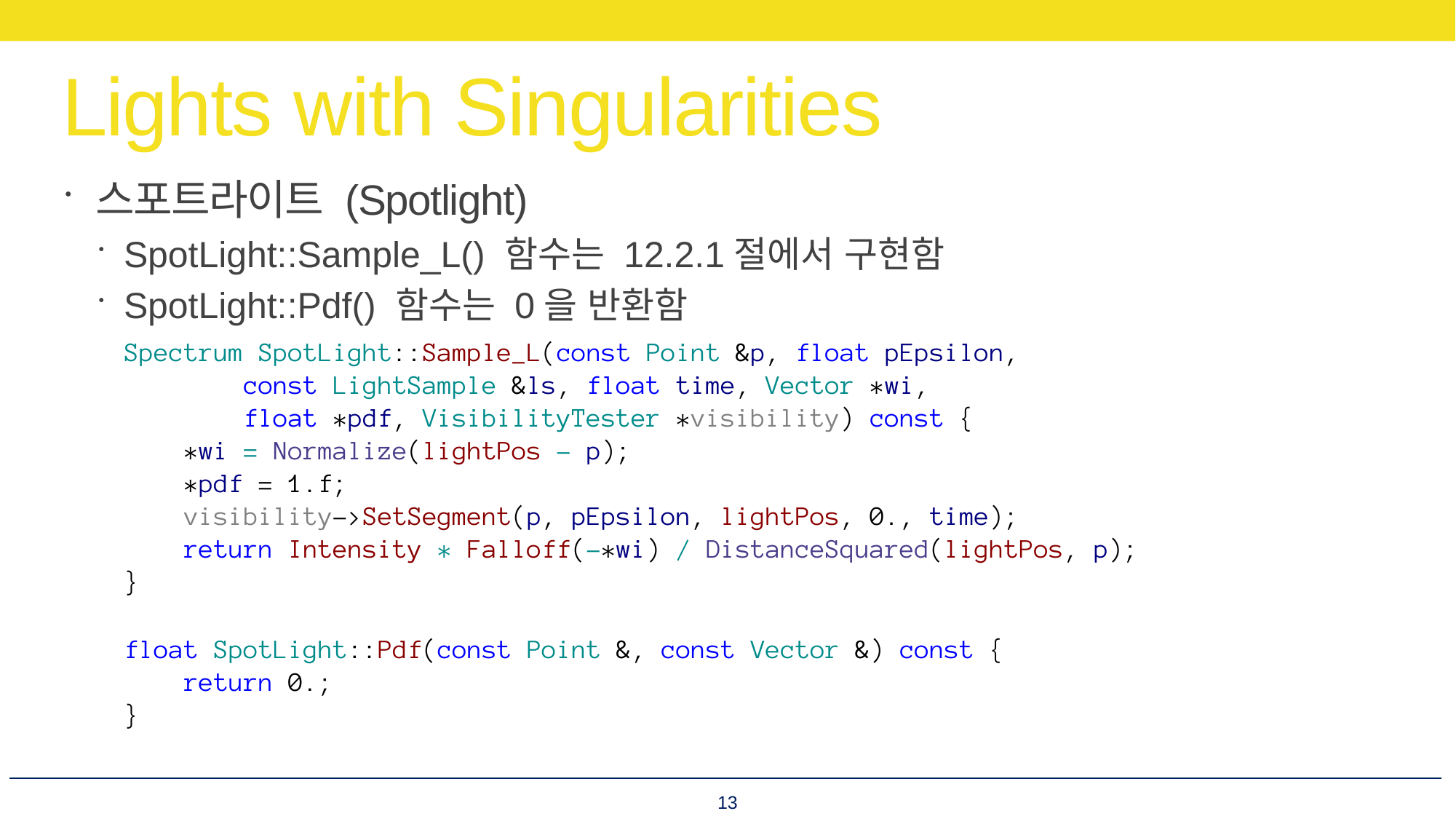

# Lights with Singularities
스포트라이트 (Spotlight)
SpotLight::Sample_L() 함수는 12.2.1절에서 구현함
SpotLight::Pdf() 함수는 0을 반환함
Spectrum SpotLight::Sample_L(const Point &p, float pEpsilon,
        const LightSample &ls, float time, Vector *wi,
        float *pdf, VisibilityTester *visibility) const {
    *wi = Normalize(lightPos - p);
    *pdf = 1.f;
    visibility->SetSegment(p, pEpsilon, lightPos, 0., time);
    return Intensity * Falloff(-*wi) / DistanceSquared(lightPos, p);
}
float SpotLight::Pdf(const Point &, const Vector &) const {
    return 0.;
}
13